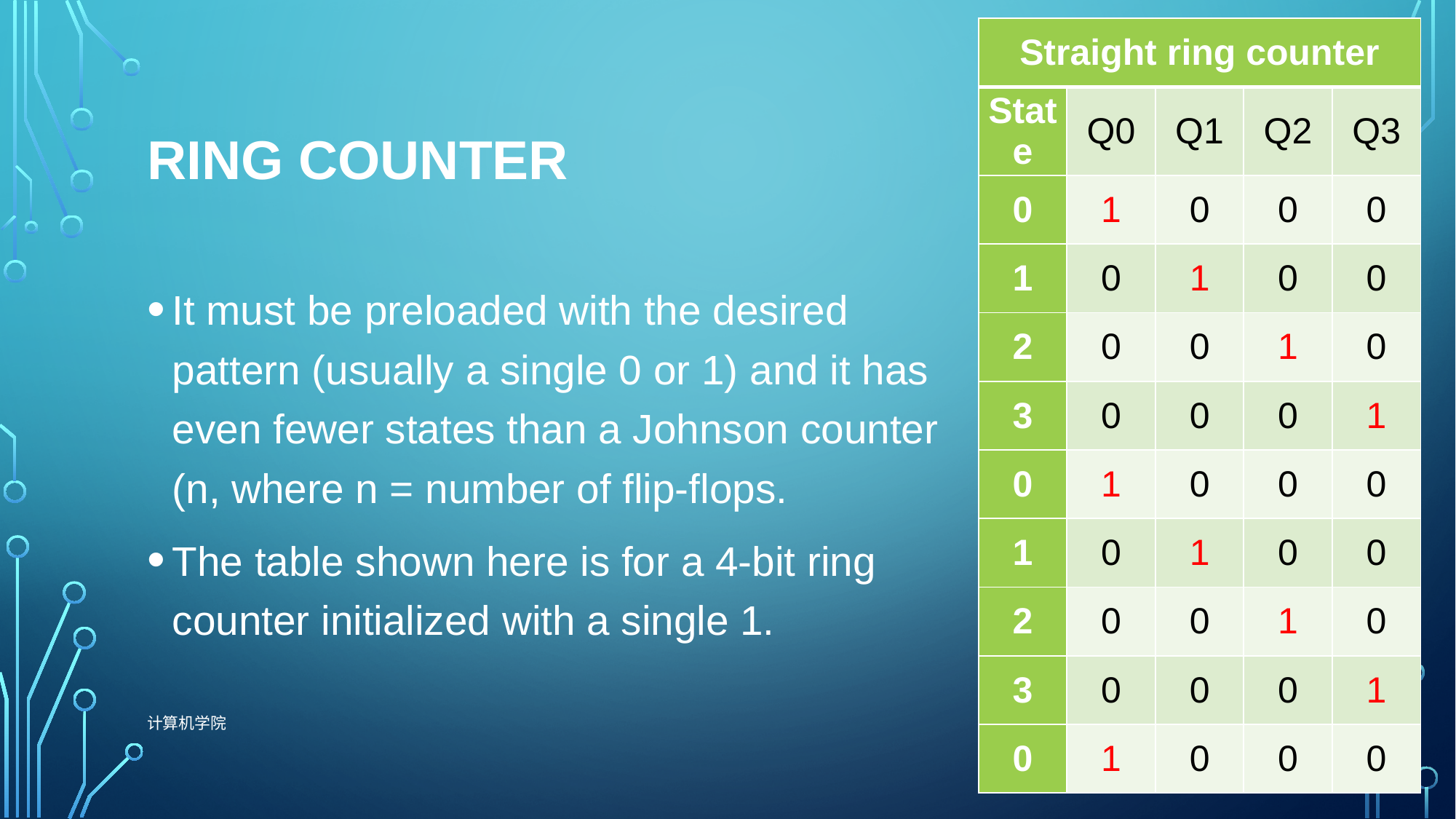

| Straight ring counter |  |  |  |  |
| --- | --- | --- | --- | --- |
| State | Q0 | Q1 | Q2 | Q3 |
| 0 | 1 | 0 | 0 | 0 |
| 1 | 0 | 1 | 0 | 0 |
| 2 | 0 | 0 | 1 | 0 |
| 3 | 0 | 0 | 0 | 1 |
| 0 | 1 | 0 | 0 | 0 |
| 1 | 0 | 1 | 0 | 0 |
| 2 | 0 | 0 | 1 | 0 |
| 3 | 0 | 0 | 0 | 1 |
| 0 | 1 | 0 | 0 | 0 |
# Ring counter
It must be preloaded with the desired pattern (usually a single 0 or 1) and it has even fewer states than a Johnson counter (n, where n = number of flip-flops.
The table shown here is for a 4-bit ring counter initialized with a single 1.

22
计算机学院